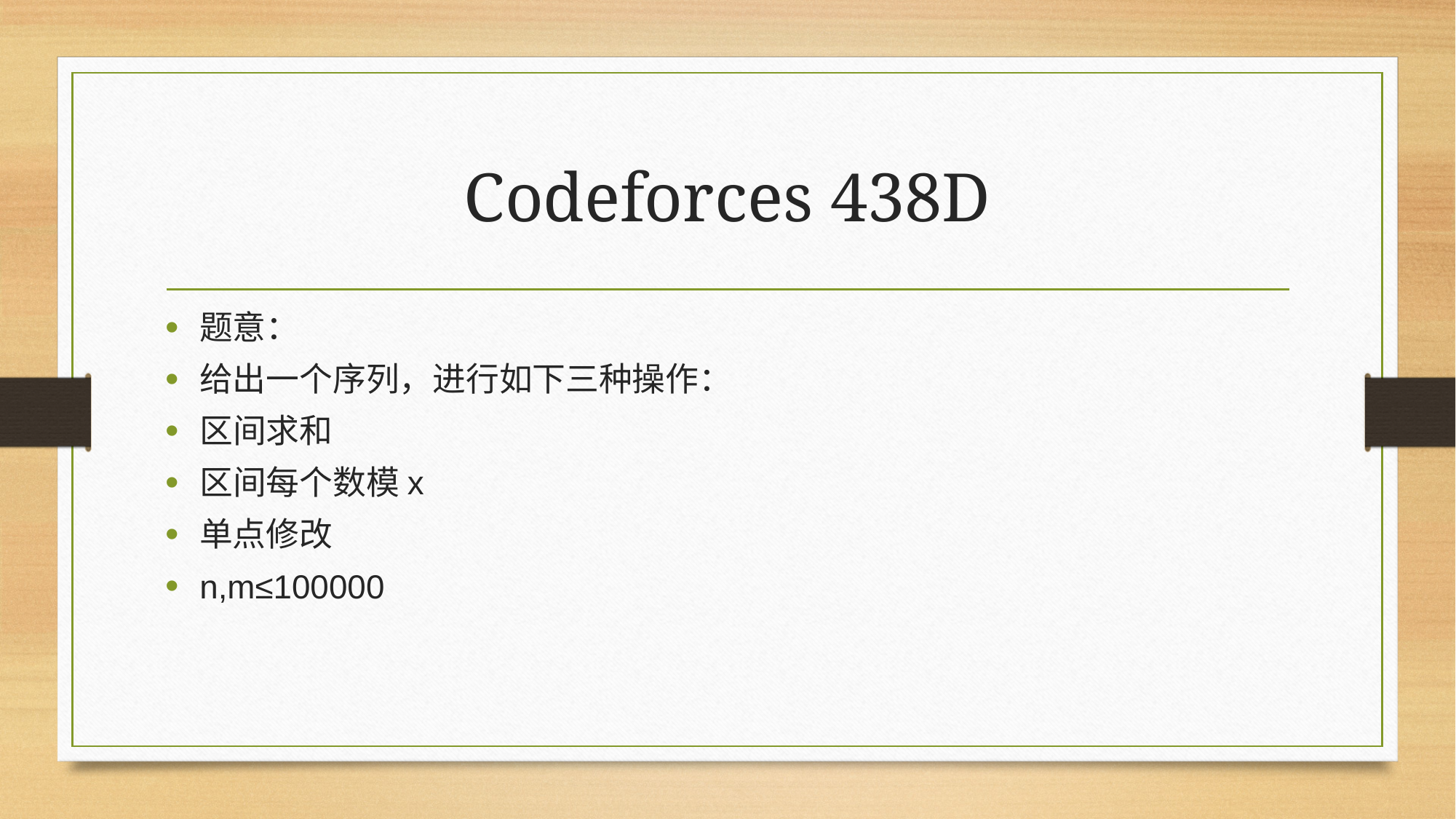

# Codeforces 438D
题意：
给出一个序列，进行如下三种操作：
区间求和
区间每个数模x
单点修改
n,m≤100000